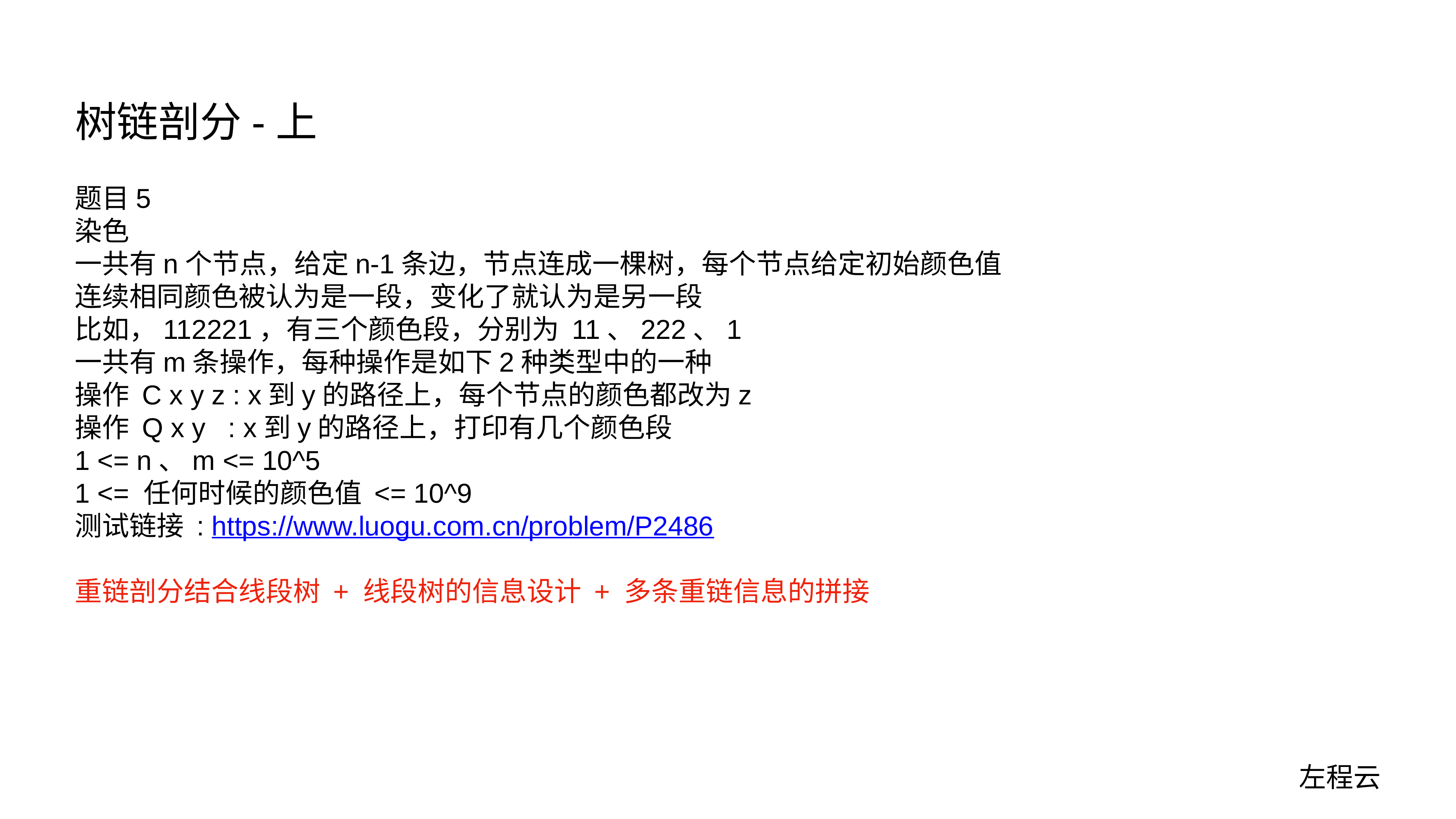

# 树链剖分-上
题目5
染色
一共有n个节点，给定n-1条边，节点连成一棵树，每个节点给定初始颜色值
连续相同颜色被认为是一段，变化了就认为是另一段
比如，112221，有三个颜色段，分别为 11、222、1
一共有m条操作，每种操作是如下2种类型中的一种
操作 C x y z : x到y的路径上，每个节点的颜色都改为z
操作 Q x y   : x到y的路径上，打印有几个颜色段
1 <= n、m <= 10^5
1 <= 任何时候的颜色值 <= 10^9
测试链接 : https://www.luogu.com.cn/problem/P2486

重链剖分结合线段树 + 线段树的信息设计 + 多条重链信息的拼接
左程云